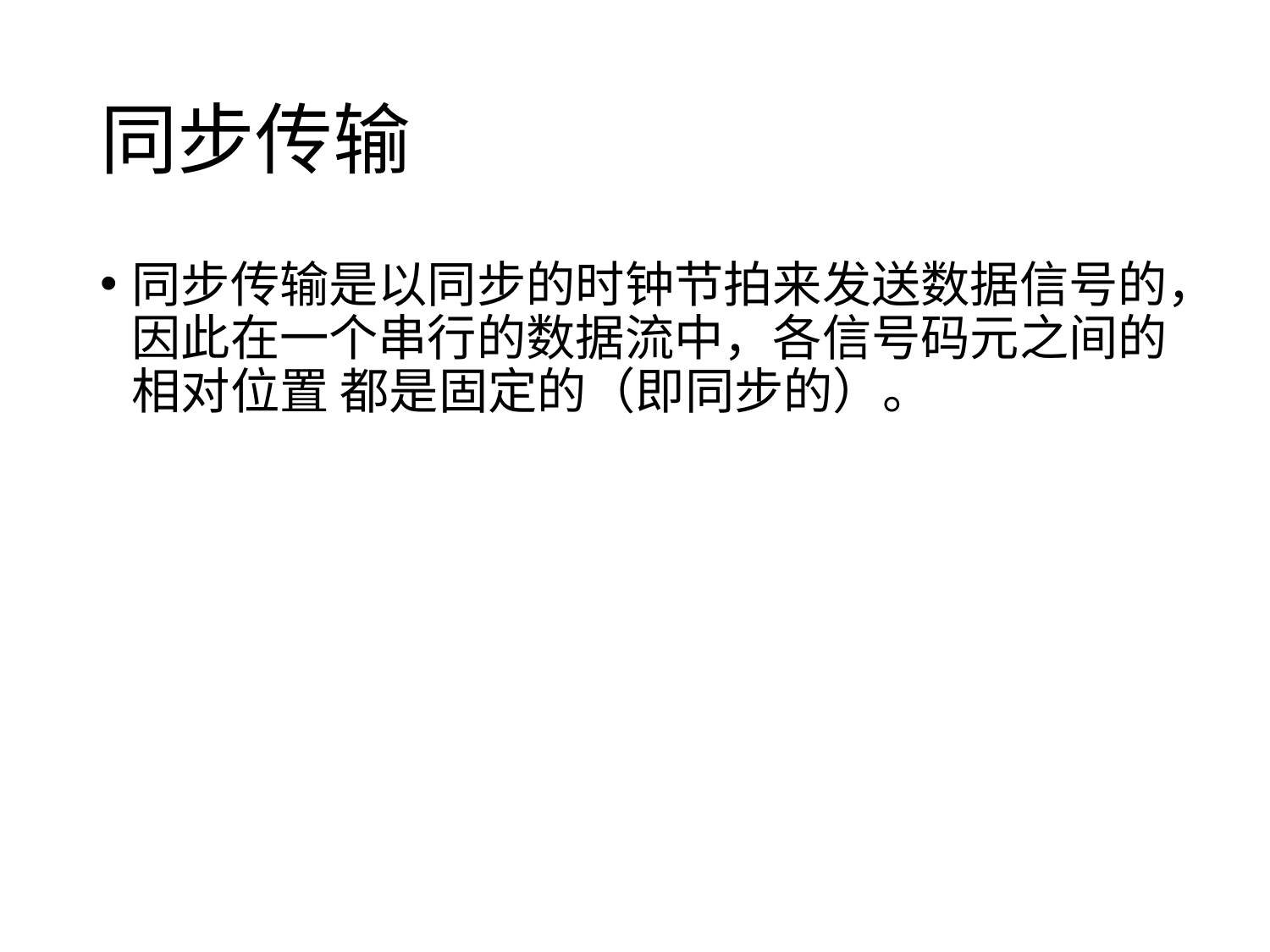

# 同步传输
同步传输是以同步的时钟节拍来发送数据信号的，因此在一个串行的数据流中，各信号码元之间的相对位置 都是固定的（即同步的）。